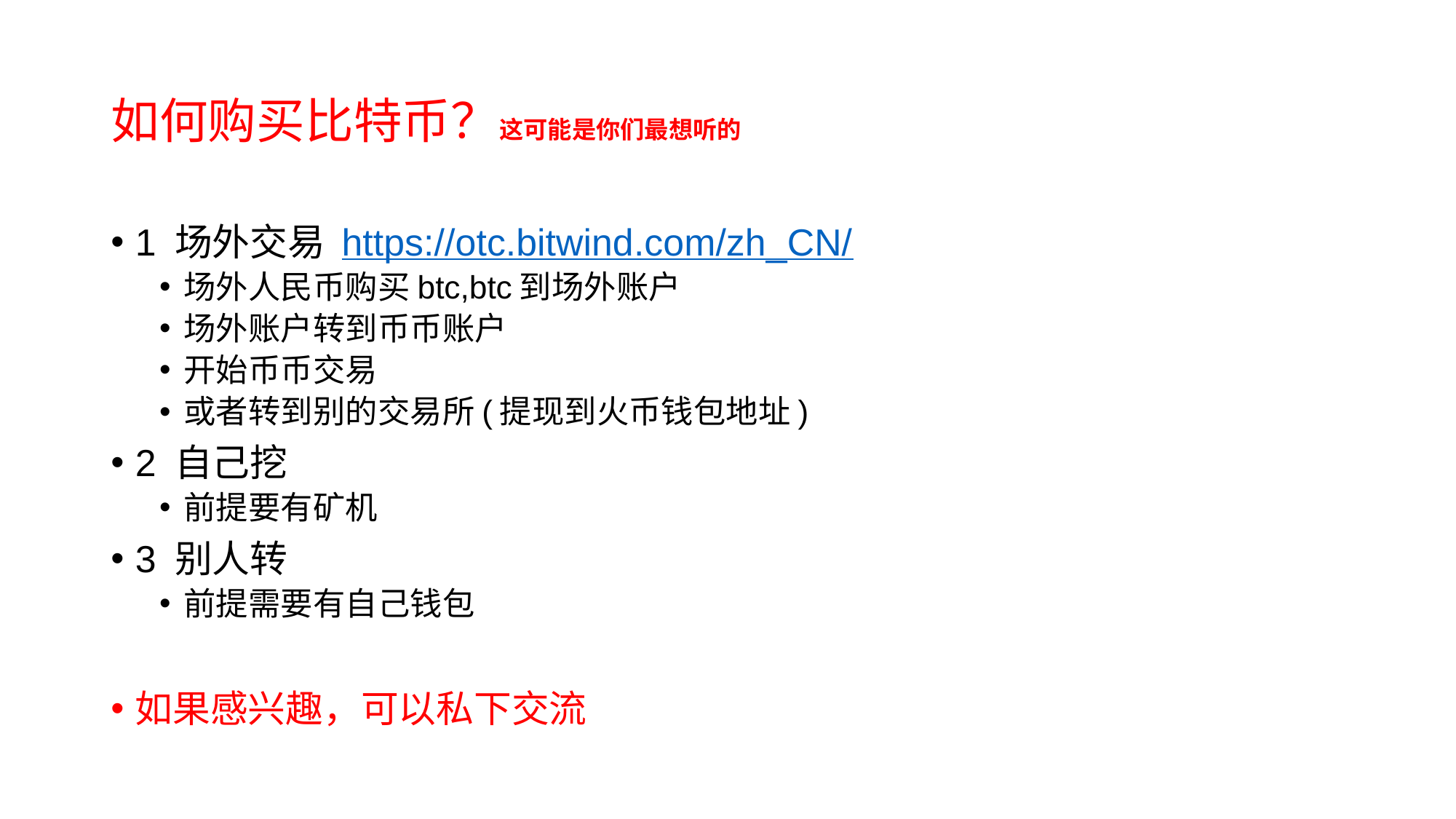

# 如何购买比特币？这可能是你们最想听的
1 场外交易 https://otc.bitwind.com/zh_CN/
场外人民币购买btc,btc到场外账户
场外账户转到币币账户
开始币币交易
或者转到别的交易所(提现到火币钱包地址)
2 自己挖
前提要有矿机
3 别人转
前提需要有自己钱包

如果感兴趣，可以私下交流